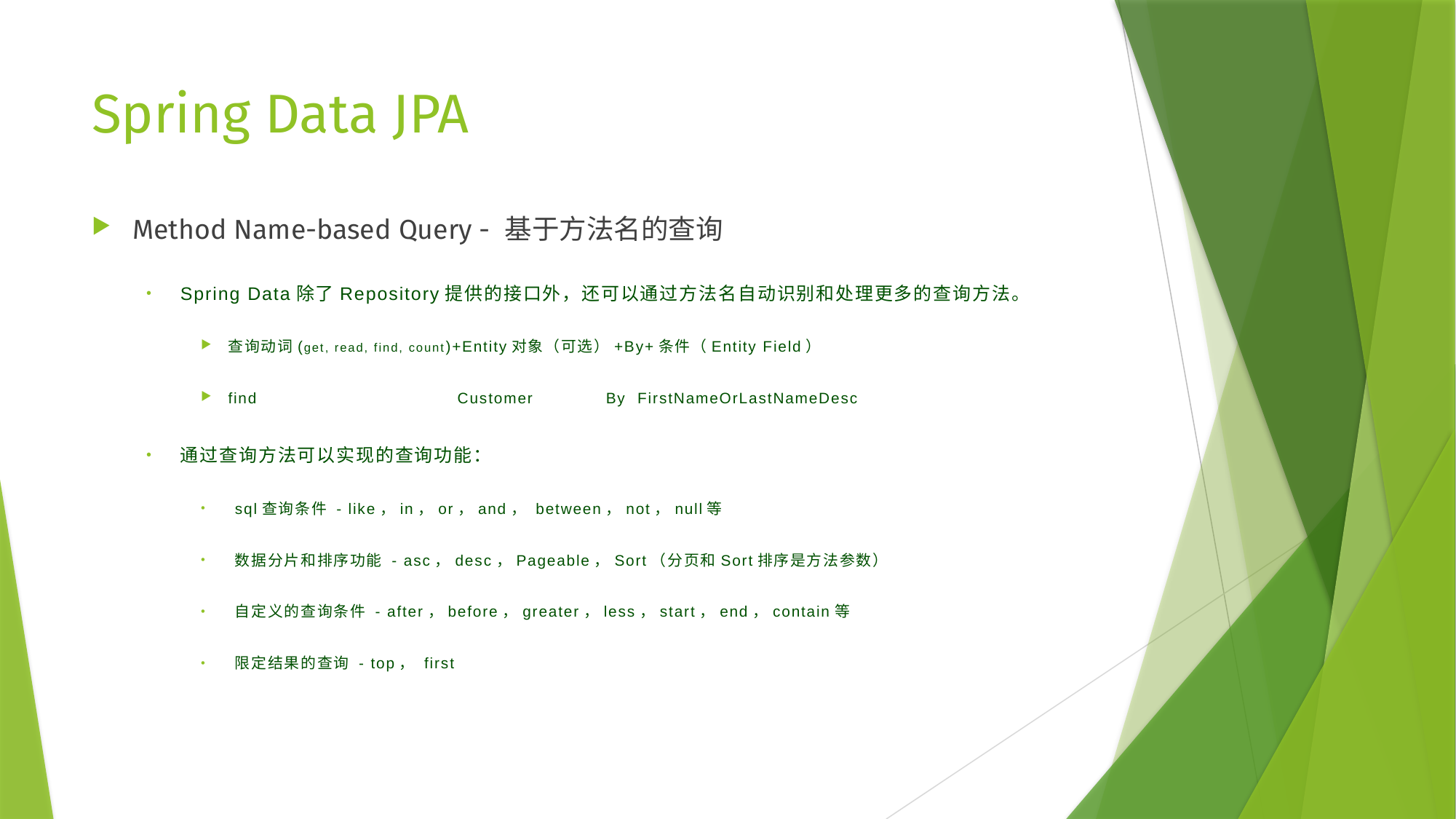

# Spring Data JPA
Method Name-based Query - 基于方法名的查询
Spring Data除了Repository提供的接口外，还可以通过方法名自动识别和处理更多的查询方法。
查询动词(get, read, find, count)+Entity对象（可选）+By+条件（Entity Field）
find                                    Customer             By  FirstNameOrLastNameDesc
通过查询方法可以实现的查询功能：
sql查询条件 - like，in，or，and， between，not，null等
数据分片和排序功能 - asc，desc，Pageable，Sort（分页和Sort排序是方法参数）
自定义的查询条件 - after，before，greater，less，start，end，contain等
限定结果的查询 - top， first